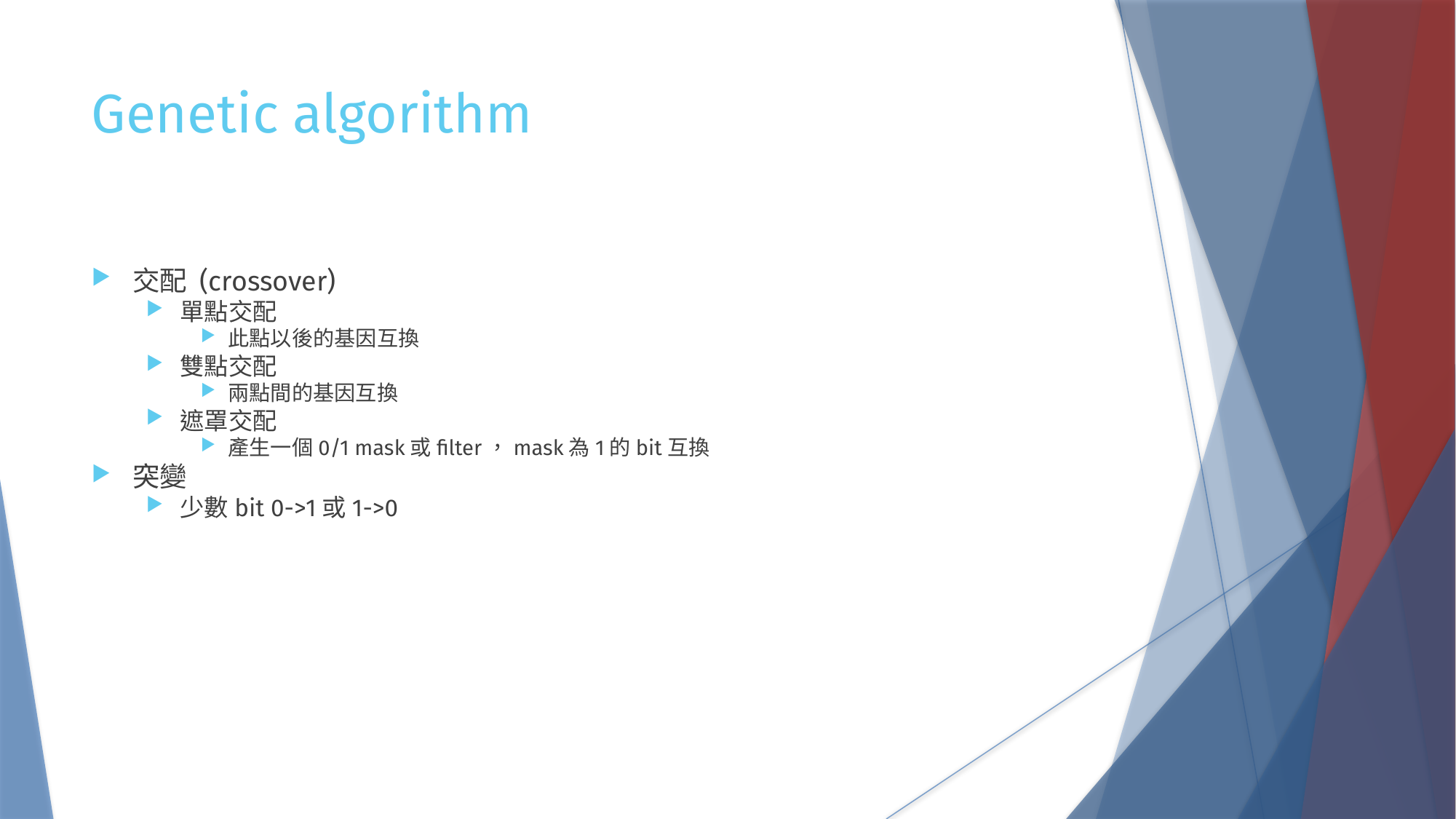

Genetic algorithm
交配 (crossover)
單點交配
此點以後的基因互換
雙點交配
兩點間的基因互換
遮罩交配
產生一個0/1 mask或filter，mask為1的bit互換
突變
少數bit 0->1或1->0